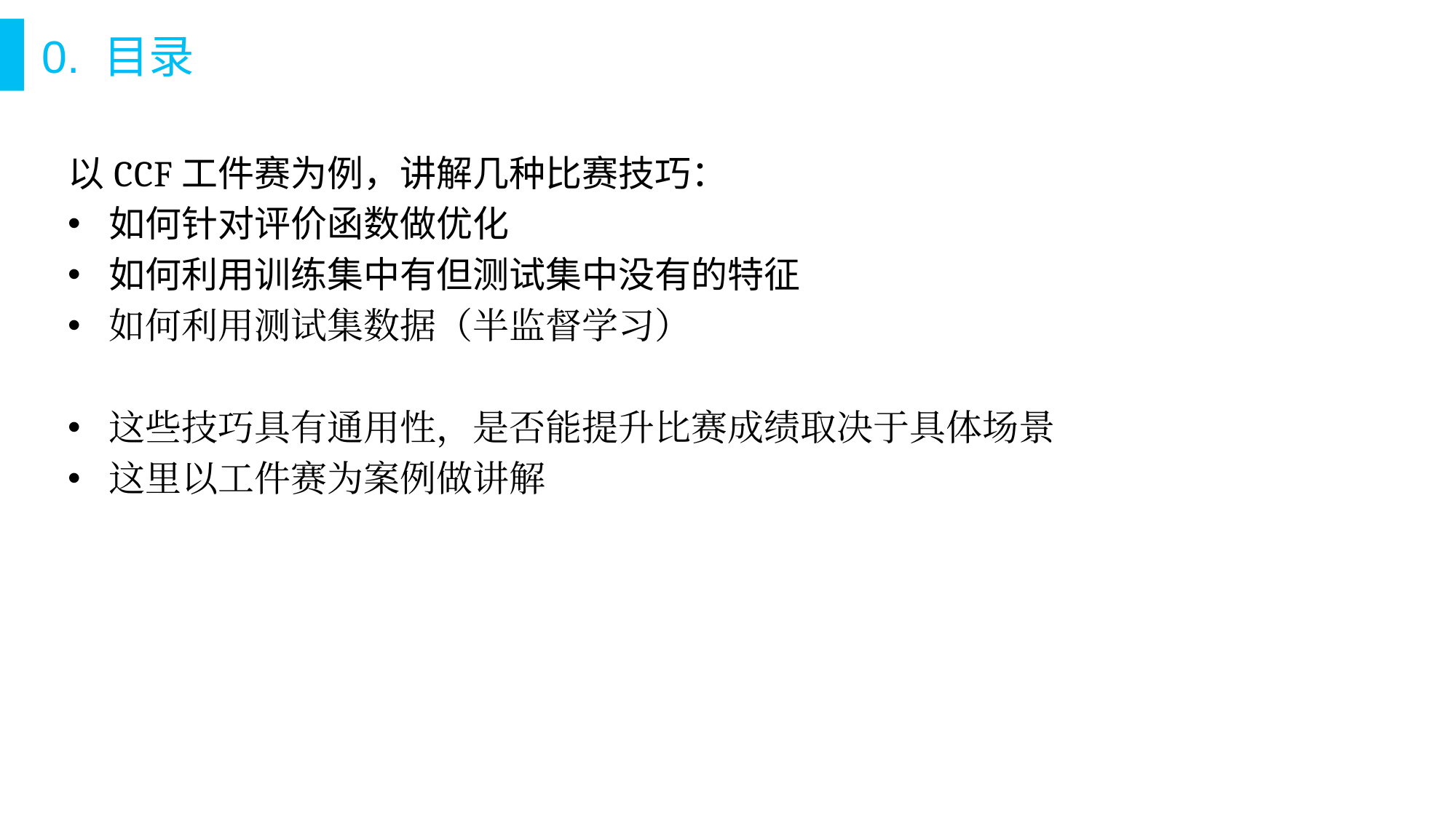

# 0. 目录

以CCF工件赛为例，讲解几种比赛技巧：
如何针对评价函数做优化
如何利用训练集中有但测试集中没有的特征
如何利用测试集数据（半监督学习）

这些技巧具有通用性，是否能提升比赛成绩取决于具体场景
这里以工件赛为案例做讲解